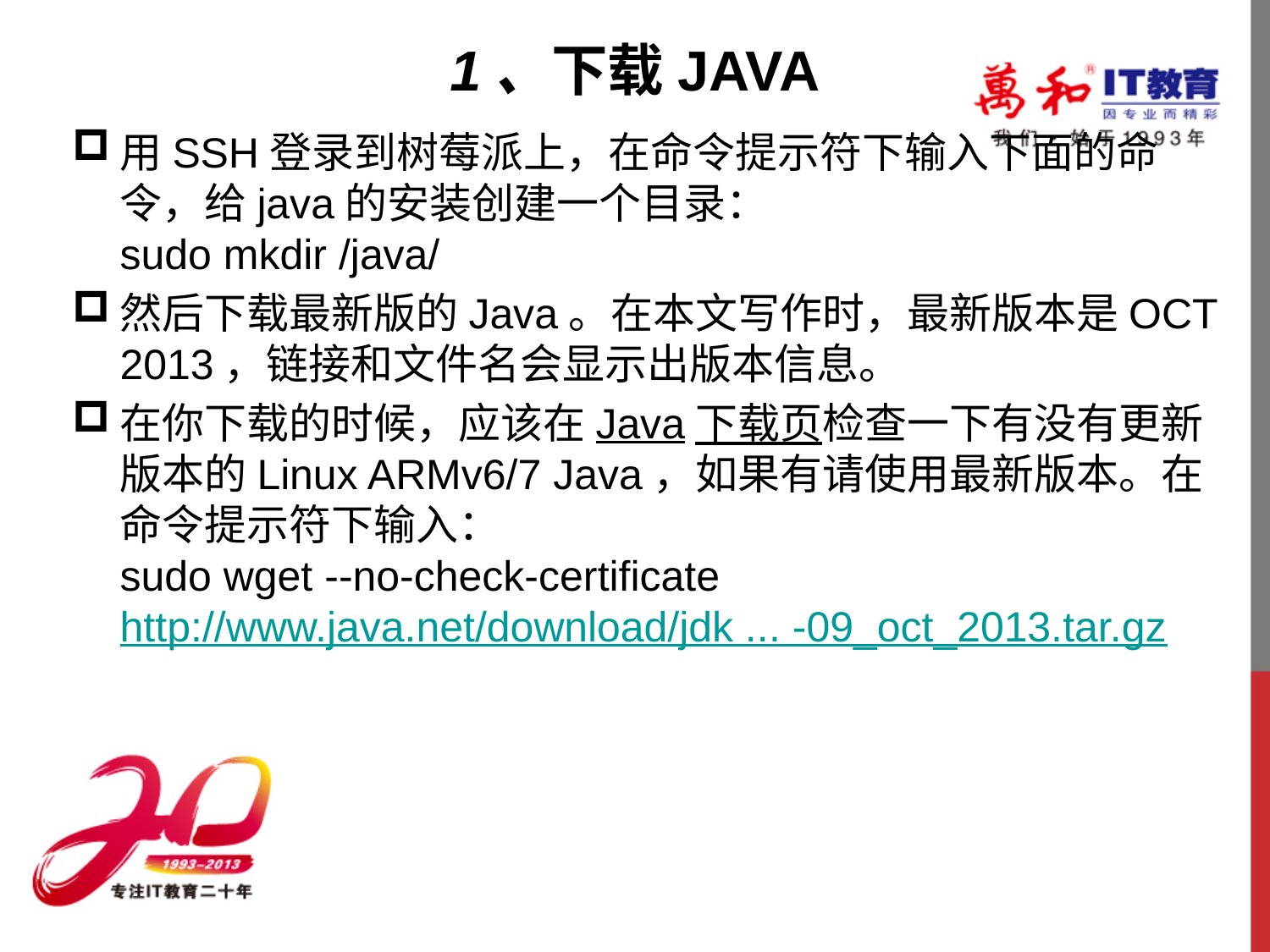

# 1、下载JAVA
用SSH登录到树莓派上，在命令提示符下输入下面的命令，给java的安装创建一个目录：
sudo mkdir /java/
然后下载最新版的Java。在本文写作时，最新版本是OCT 2013，链接和文件名会显示出版本信息。
在你下载的时候，应该在Java下载页检查一下有没有更新版本的Linux ARMv6/7 Java，如果有请使用最新版本。在命令提示符下输入：
sudo wget --no-check-certificate http://www.java.net/download/jdk ... -09_oct_2013.tar.gz